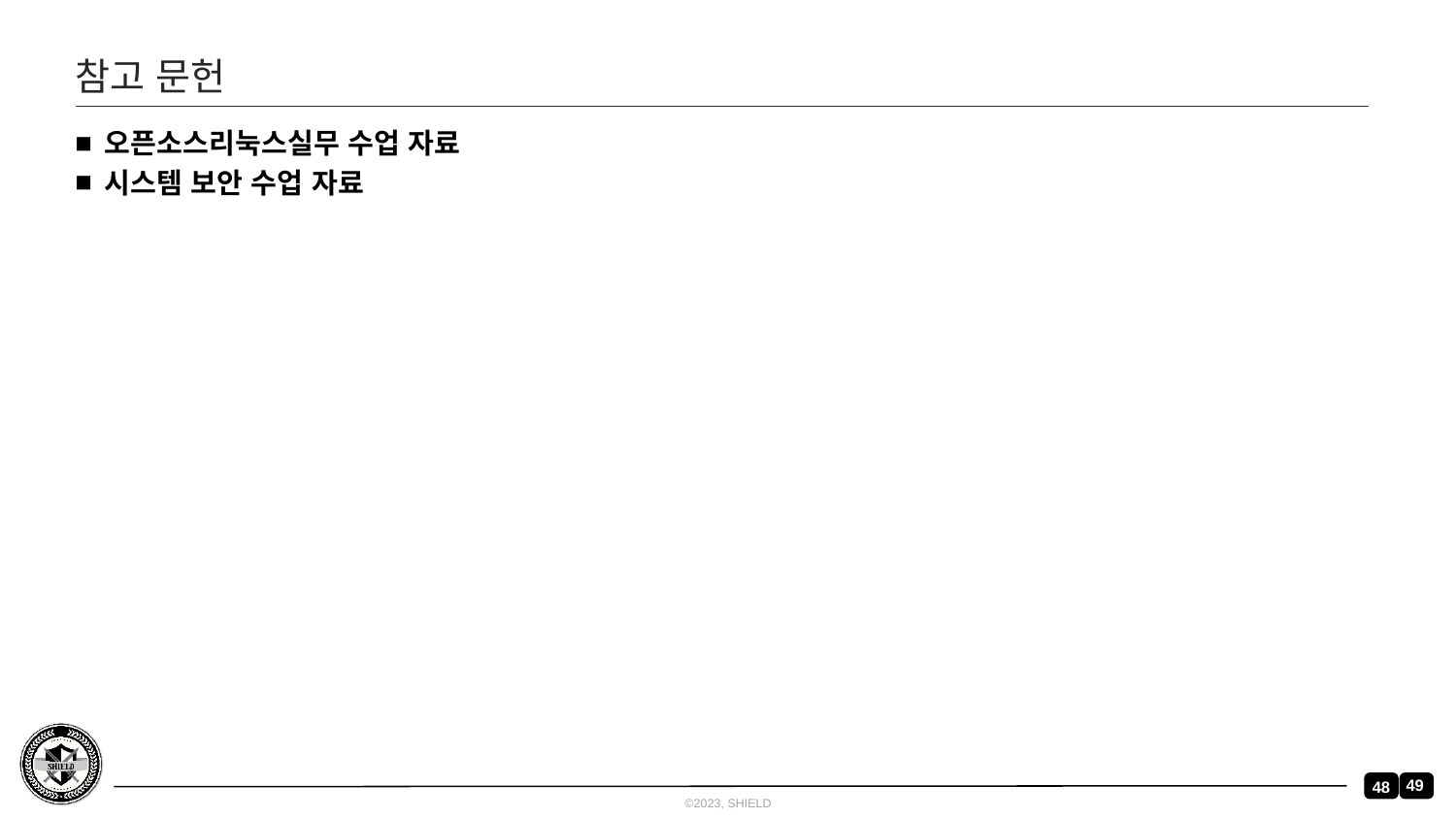

# 참고 문헌
오픈소스리눅스실무 수업 자료
시스템 보안 수업 자료